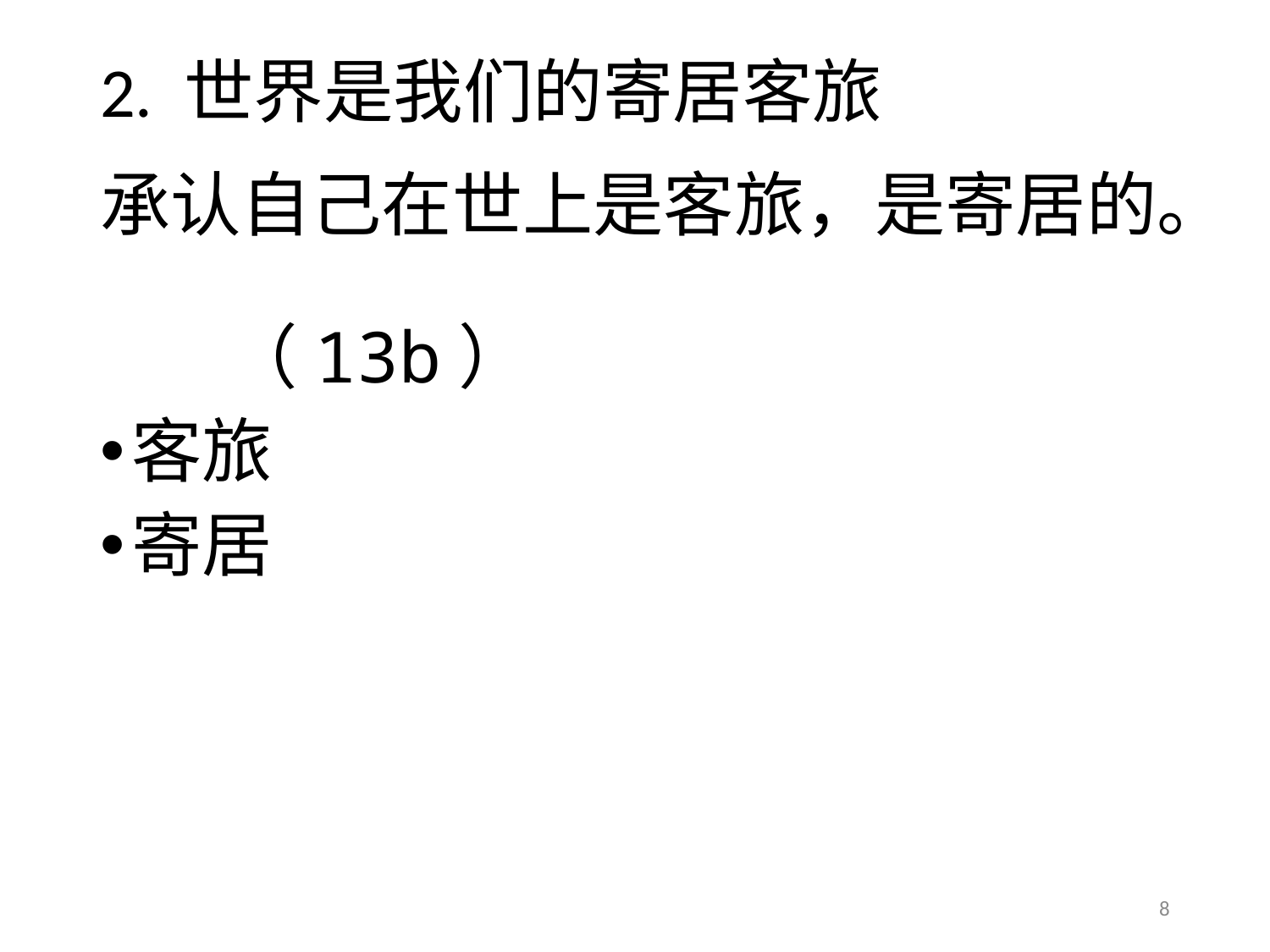

# 2. 世界是我们的寄居客旅
承认自己在世上是客旅，是寄居的。                							（13b）
客旅
寄居

8